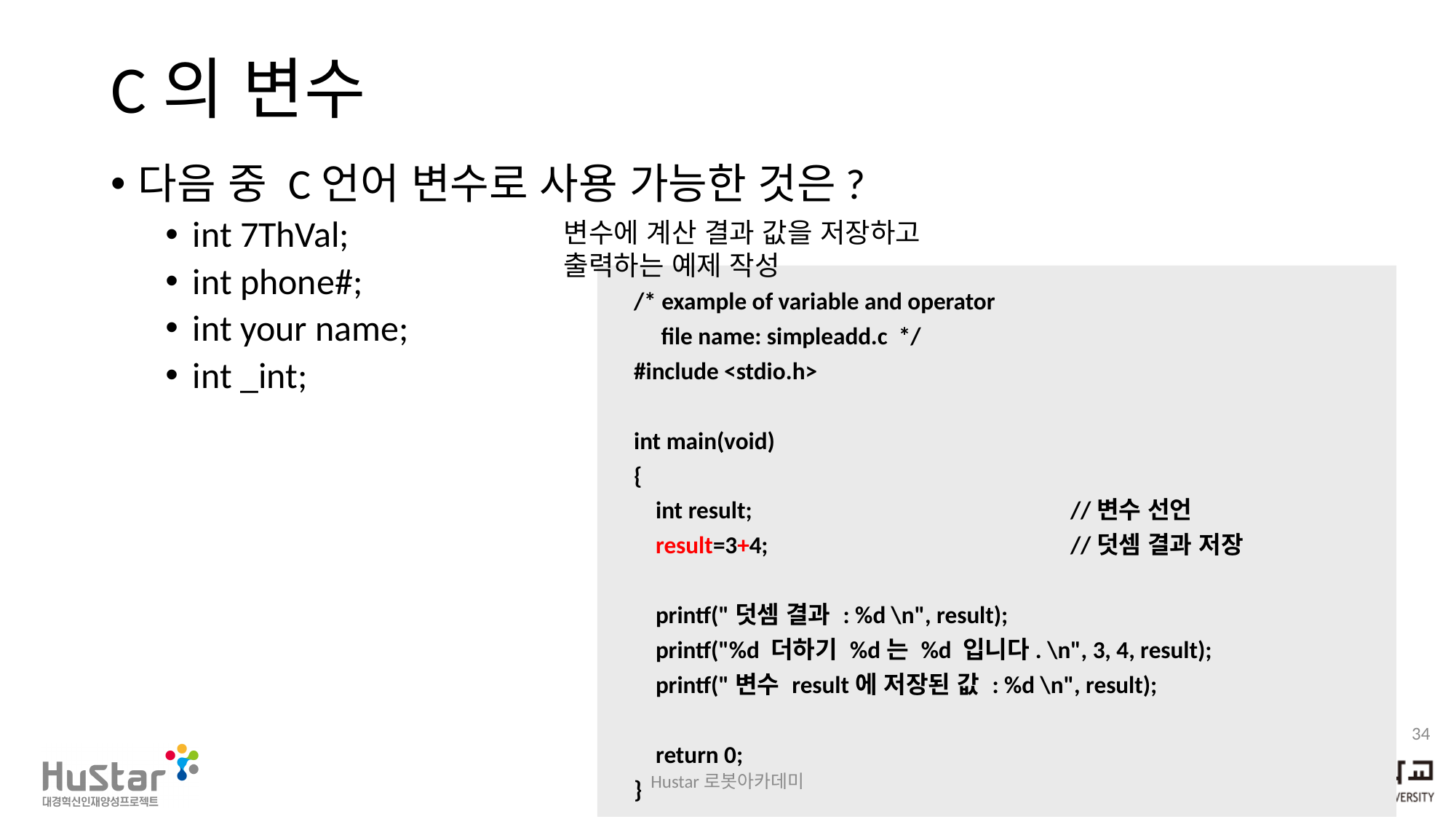

# C의 변수
다음 중 C언어 변수로 사용 가능한 것은?
int 7ThVal;
int phone#;
int your name;
int _int;
변수에 계산 결과 값을 저장하고 출력하는 예제 작성
/* example of variable and operator
     file name: simpleadd.c  */
#include <stdio.h>

int main(void)
{
    int result;			//변수 선언
    result=3+4;			//덧셈 결과 저장

    printf("덧셈 결과 : %d \n", result);
    printf("%d 더하기 %d는 %d 입니다. \n", 3, 4, result);
    printf("변수 result에 저장된 값 : %d \n", result);

    return 0;
}
34
Hustar로봇아카데미